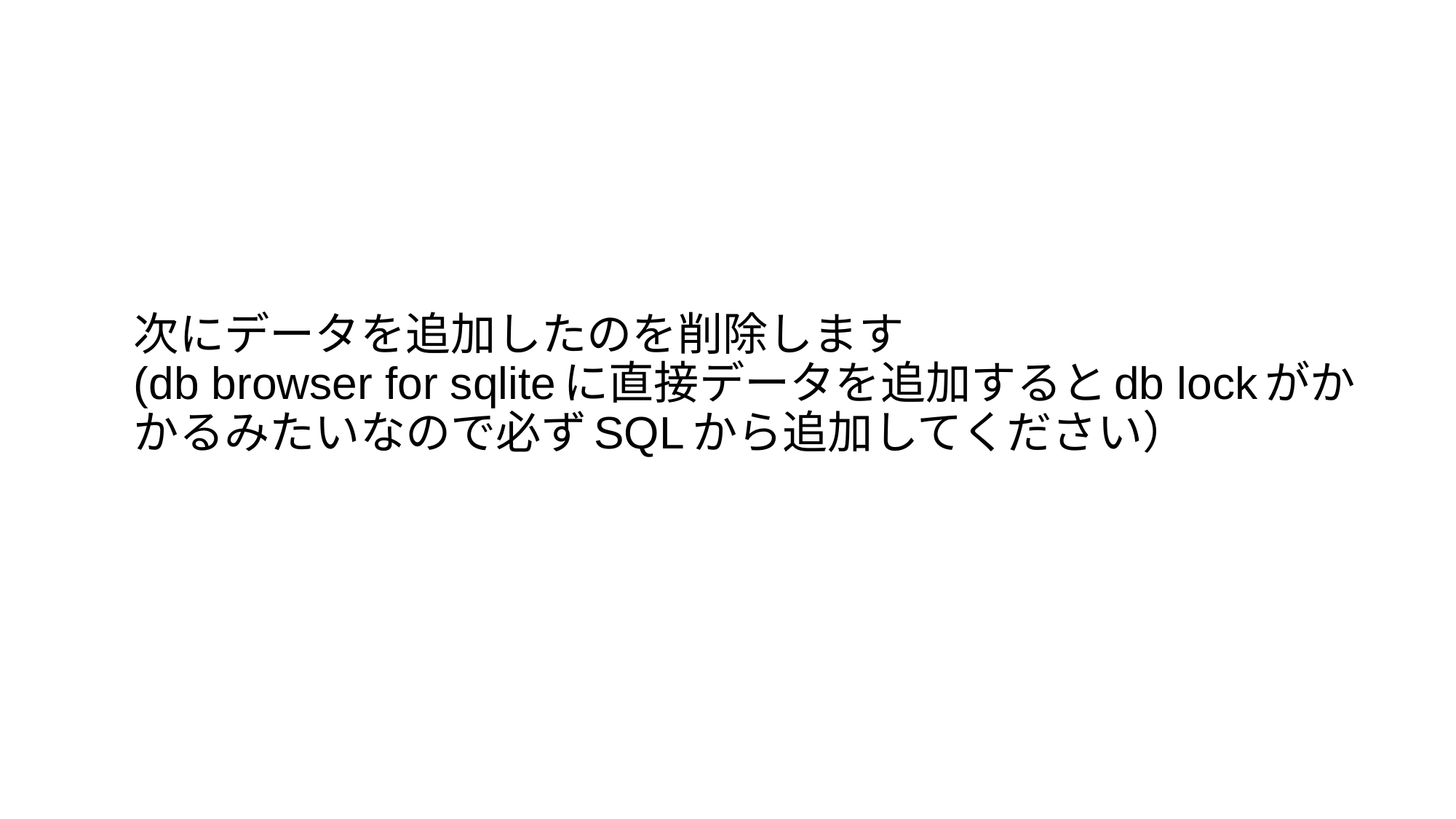

# 次にデータを追加したのを削除します (db browser for sqliteに直接データを追加するとdb lockがかかるみたいなので必ずSQLから追加してください）